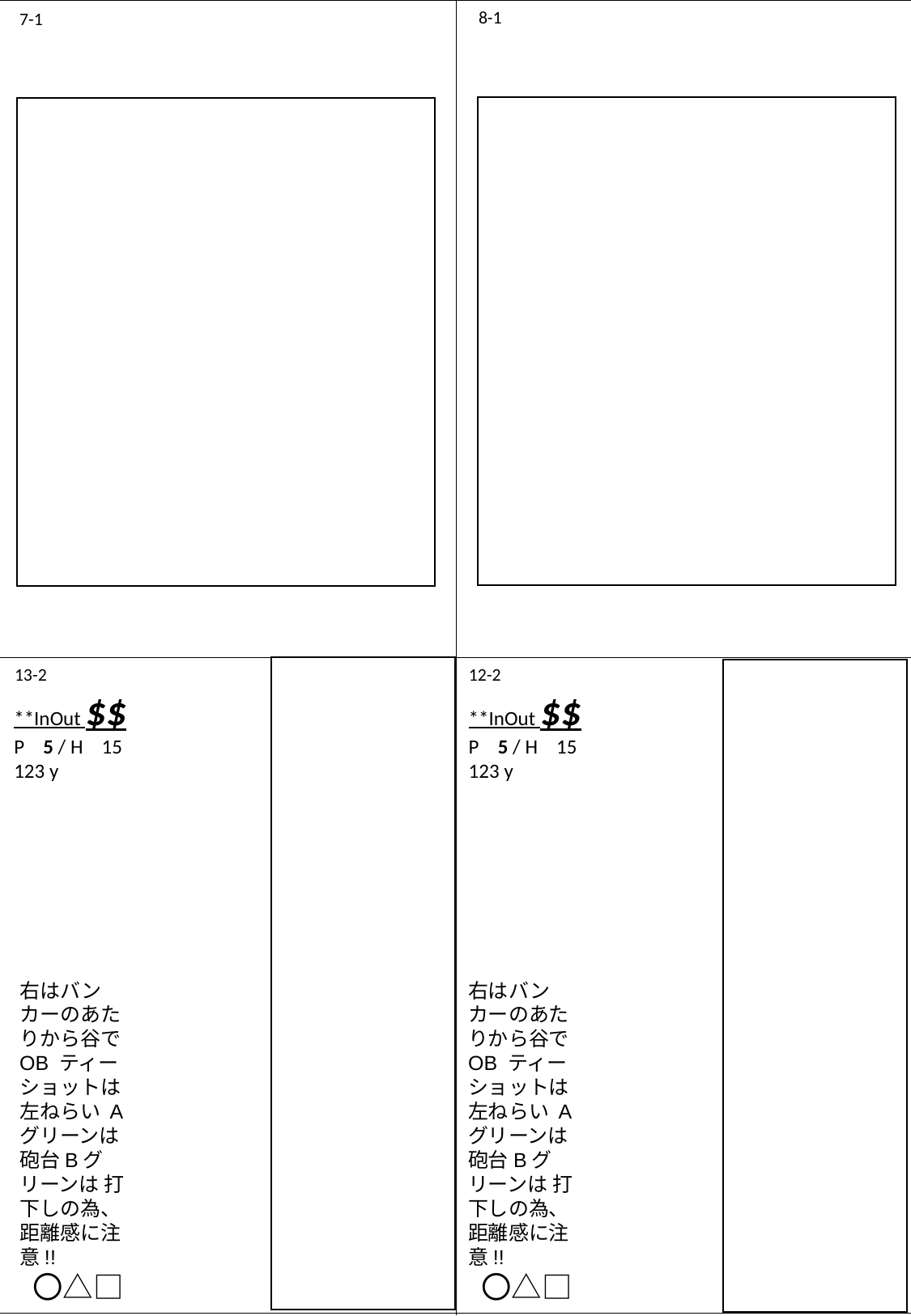

8-1
7-1

13-2

12-2

**InOut $$
P    5 / H    15
123 y
**InOut $$
P    5 / H    15
123 y
右はバンカーのあたりから谷でOB ティーショットは左ねらい Aグリーンは砲台Bグリーンは 打下しの為、距離感に注意!!
右はバンカーのあたりから谷でOB ティーショットは左ねらい Aグリーンは砲台Bグリーンは 打下しの為、距離感に注意!!
〇△□
〇△□